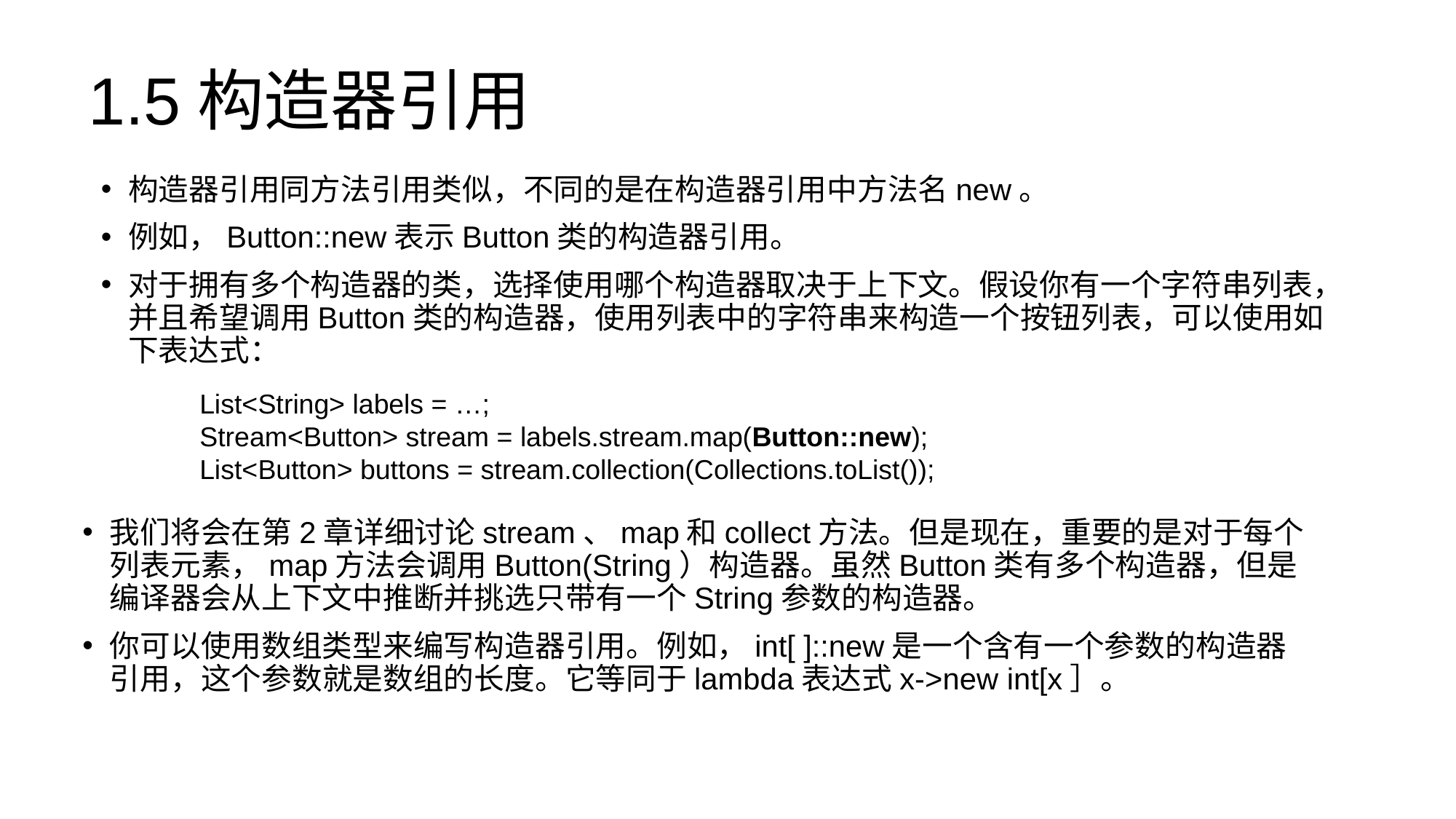

# 1.5	构造器引用
构造器引用同方法引用类似，不同的是在构造器引用中方法名new。
例如，Button::new表示Button类的构造器引用。
对于拥有多个构造器的类，选择使用哪个构造器取决于上下文。假设你有一个字符串列表，并且希望调用Button类的构造器，使用列表中的字符串来构造一个按钮列表，可以使用如下表达式：
List<String> labels = …;
Stream<Button> stream = labels.stream.map(Button::new);
List<Button> buttons = stream.collection(Collections.toList());
我们将会在第2章详细讨论stream、map和collect方法。但是现在，重要的是对于每个列表元素，map方法会调用Button(String）构造器。虽然Button类有多个构造器，但是编译器会从上下文中推断并挑选只带有一个String参数的构造器。
你可以使用数组类型来编写构造器引用。例如，int[ ]::new是一个含有一个参数的构造器引用，这个参数就是数组的长度。它等同于lambda表达式x->new int[x］。